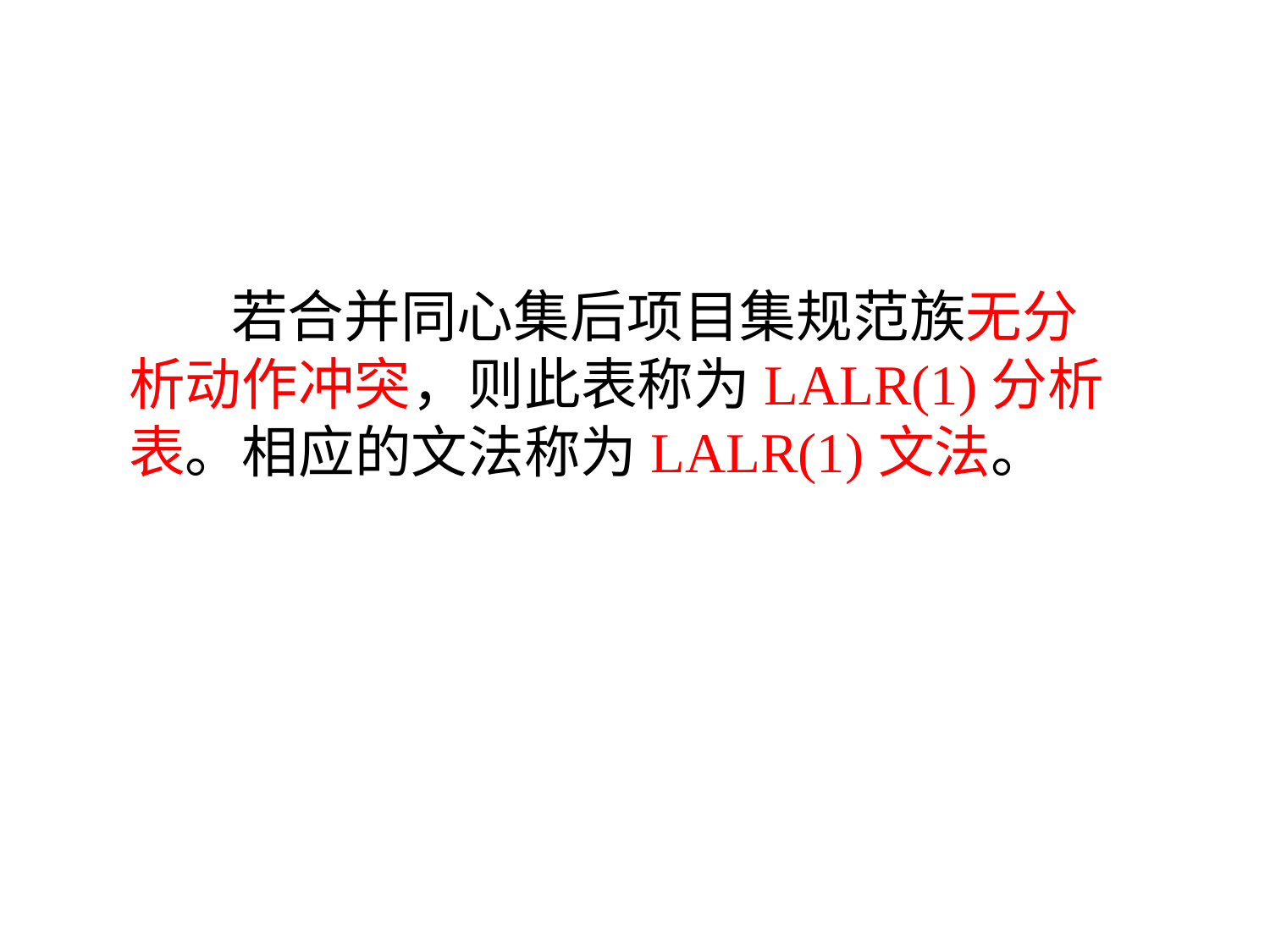

若合并同心集后项目集规范族无分析动作冲突，则此表称为LALR(1)分析表。相应的文法称为LALR(1)文法。